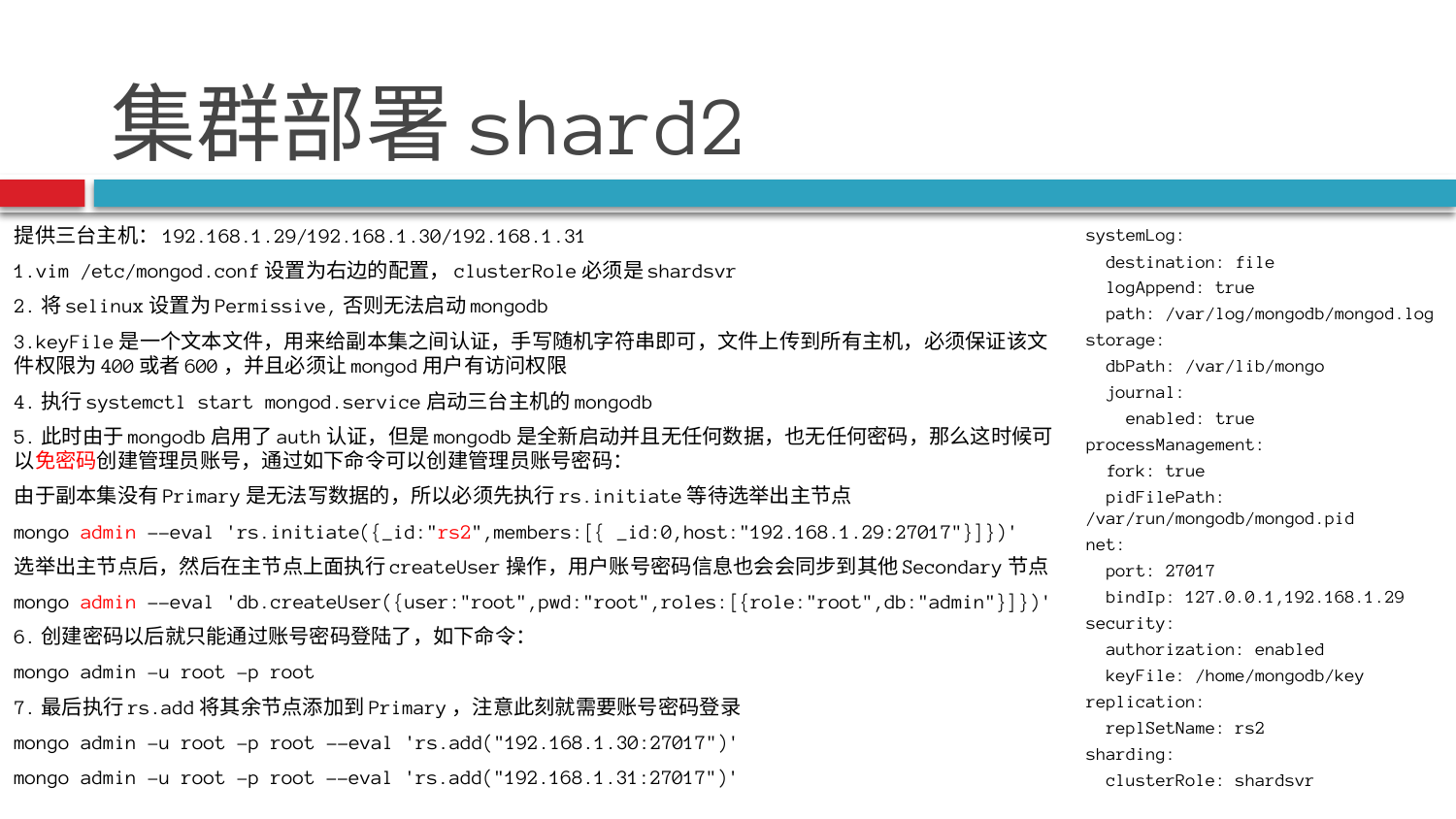

# 集群部署shard2
提供三台主机：192.168.1.29/192.168.1.30/192.168.1.31
1.vim /etc/mongod.conf设置为右边的配置，clusterRole必须是shardsvr
2.将selinux设置为Permissive,否则无法启动mongodb
3.keyFile是一个文本文件，用来给副本集之间认证，手写随机字符串即可，文件上传到所有主机，必须保证该文件权限为400或者600，并且必须让mongod用户有访问权限
4.执行systemctl start mongod.service启动三台主机的mongodb
5.此时由于mongodb启用了auth认证，但是mongodb是全新启动并且无任何数据，也无任何密码，那么这时候可以免密码创建管理员账号，通过如下命令可以创建管理员账号密码：
由于副本集没有Primary是无法写数据的，所以必须先执行rs.initiate等待选举出主节点
mongo admin --eval 'rs.initiate({_id:"rs2",members:[{ _id:0,host:"192.168.1.29:27017"}]})'
选举出主节点后，然后在主节点上面执行createUser操作，用户账号密码信息也会会同步到其他Secondary节点
mongo admin --eval 'db.createUser({user:"root",pwd:"root",roles:[{role:"root",db:"admin"}]})'
6.创建密码以后就只能通过账号密码登陆了，如下命令：
mongo admin –u root –p root
7.最后执行rs.add将其余节点添加到Primary，注意此刻就需要账号密码登录
mongo admin –u root –p root --eval 'rs.add("192.168.1.30:27017")'
mongo admin –u root –p root --eval 'rs.add("192.168.1.31:27017")'
systemLog:
  destination: file
  logAppend: true
  path: /var/log/mongodb/mongod.log
storage:
  dbPath: /var/lib/mongo
  journal:
    enabled: true
processManagement:
  fork: true
  pidFilePath: /var/run/mongodb/mongod.pid
net:
  port: 27017
  bindIp: 127.0.0.1,192.168.1.29
security:
  authorization: enabled
  keyFile: /home/mongodb/key
replication:
  replSetName: rs2
sharding:
  clusterRole: shardsvr